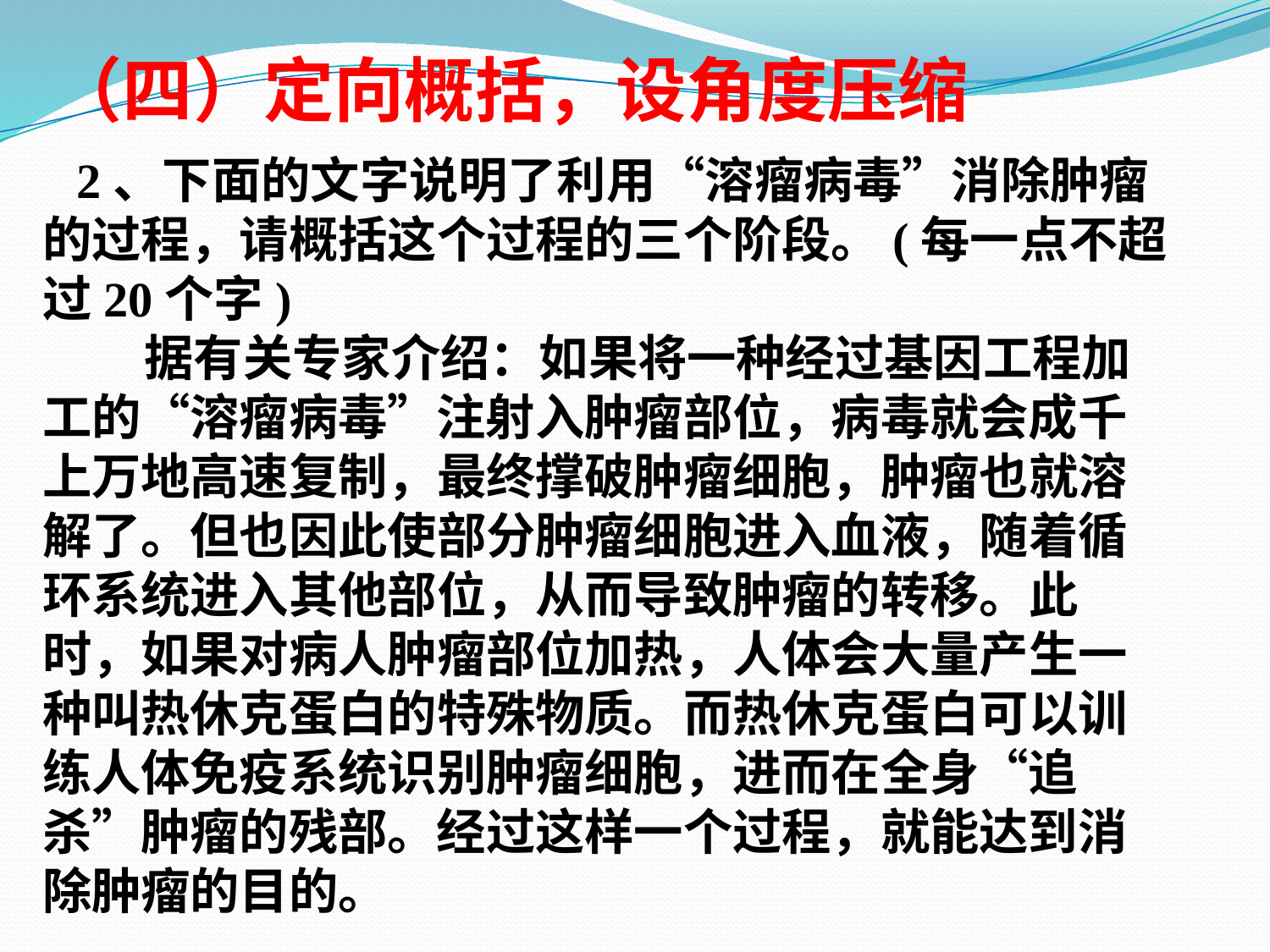

（四）定向概括，设角度压缩
2、下面的文字说明了利用“溶瘤病毒”消除肿瘤的过程，请概括这个过程的三个阶段。(每一点不超过20个字)
     据有关专家介绍：如果将一种经过基因工程加工的“溶瘤病毒”注射入肿瘤部位，病毒就会成千上万地高速复制，最终撑破肿瘤细胞，肿瘤也就溶解了。但也因此使部分肿瘤细胞进入血液，随着循环系统进入其他部位，从而导致肿瘤的转移。此时，如果对病人肿瘤部位加热，人体会大量产生一种叫热休克蛋白的特殊物质。而热休克蛋白可以训练人体免疫系统识别肿瘤细胞，进而在全身“追杀”肿瘤的残部。经过这样一个过程，就能达到消除肿瘤的目的。